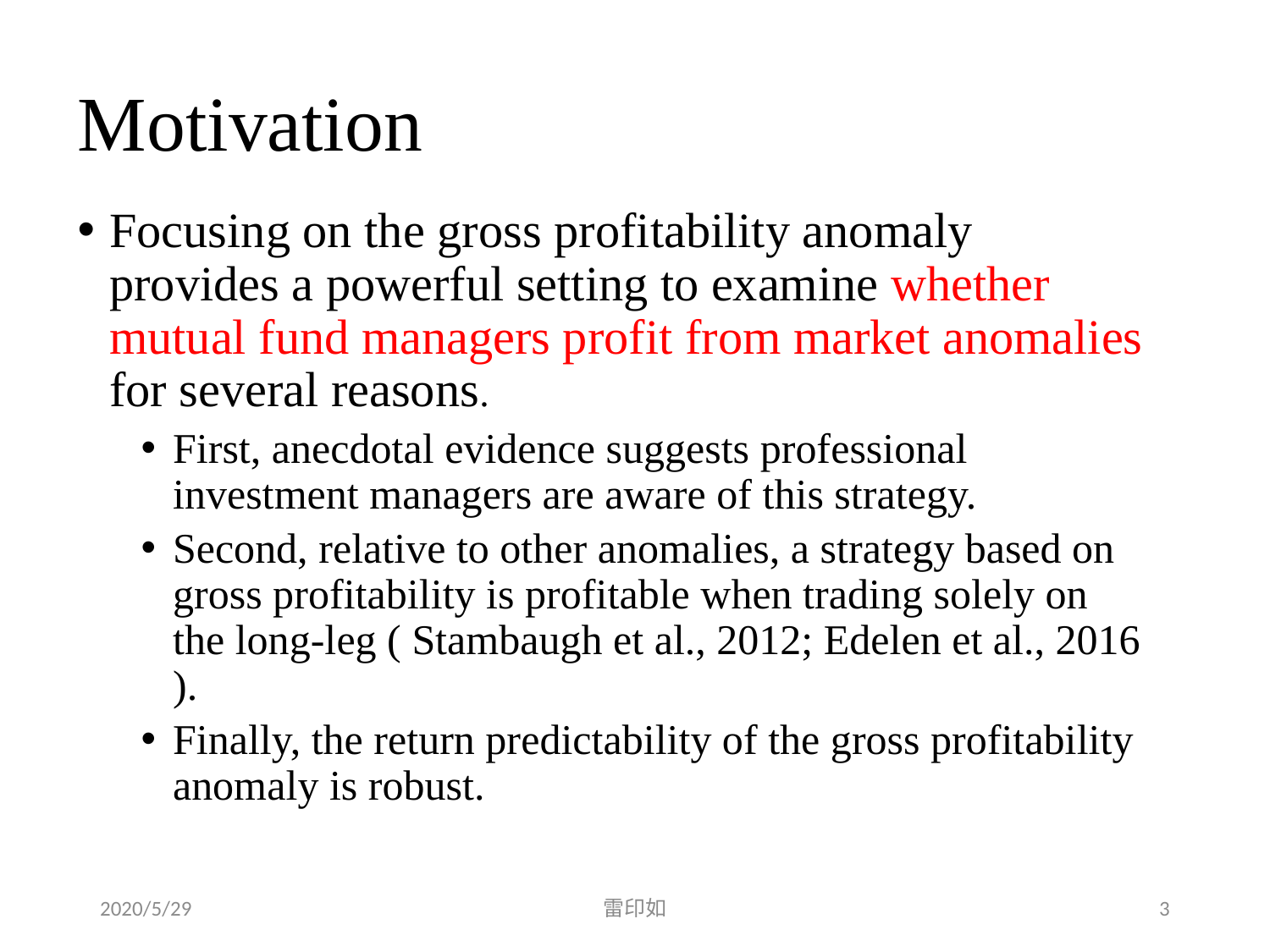

# Motivation
Focusing on the gross profitability anomaly provides a powerful setting to examine whether mutual fund managers profit from market anomalies for several reasons.
First, anecdotal evidence suggests professional investment managers are aware of this strategy.
Second, relative to other anomalies, a strategy based on gross profitability is profitable when trading solely on the long-leg ( Stambaugh et al., 2012; Edelen et al., 2016 ).
Finally, the return predictability of the gross profitability anomaly is robust.

2020/5/29
雷印如
3